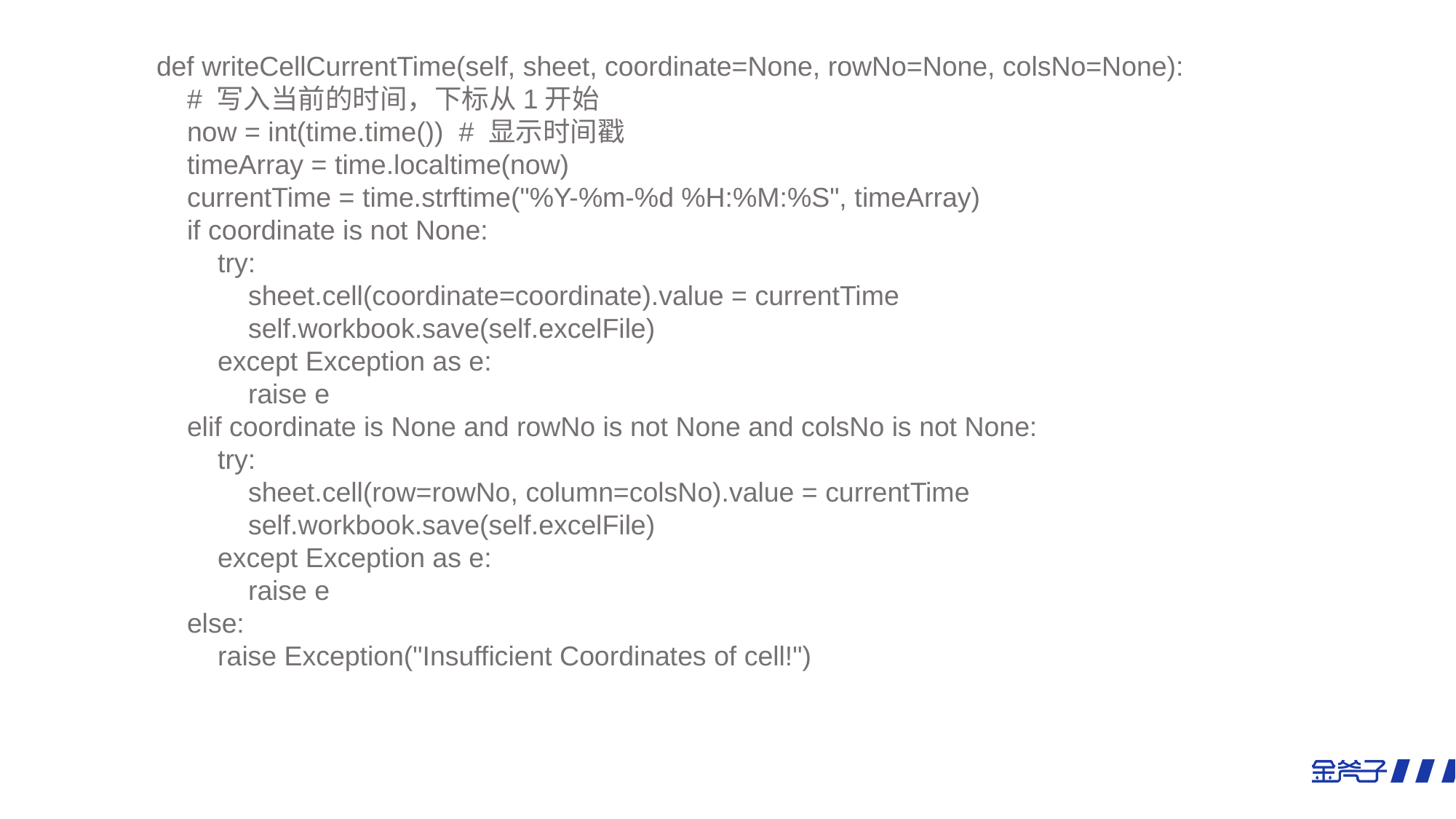

def writeCellCurrentTime(self, sheet, coordinate=None, rowNo=None, colsNo=None):
        # 写入当前的时间，下标从1开始
        now = int(time.time())  # 显示时间戳
        timeArray = time.localtime(now)
        currentTime = time.strftime("%Y-%m-%d %H:%M:%S", timeArray)
        if coordinate is not None:
            try:
                sheet.cell(coordinate=coordinate).value = currentTime
                self.workbook.save(self.excelFile)
            except Exception as e:
                raise e
        elif coordinate is None and rowNo is not None and colsNo is not None:
            try:
                sheet.cell(row=rowNo, column=colsNo).value = currentTime
                self.workbook.save(self.excelFile)
            except Exception as e:
                raise e
        else:
            raise Exception("Insufficient Coordinates of cell!")